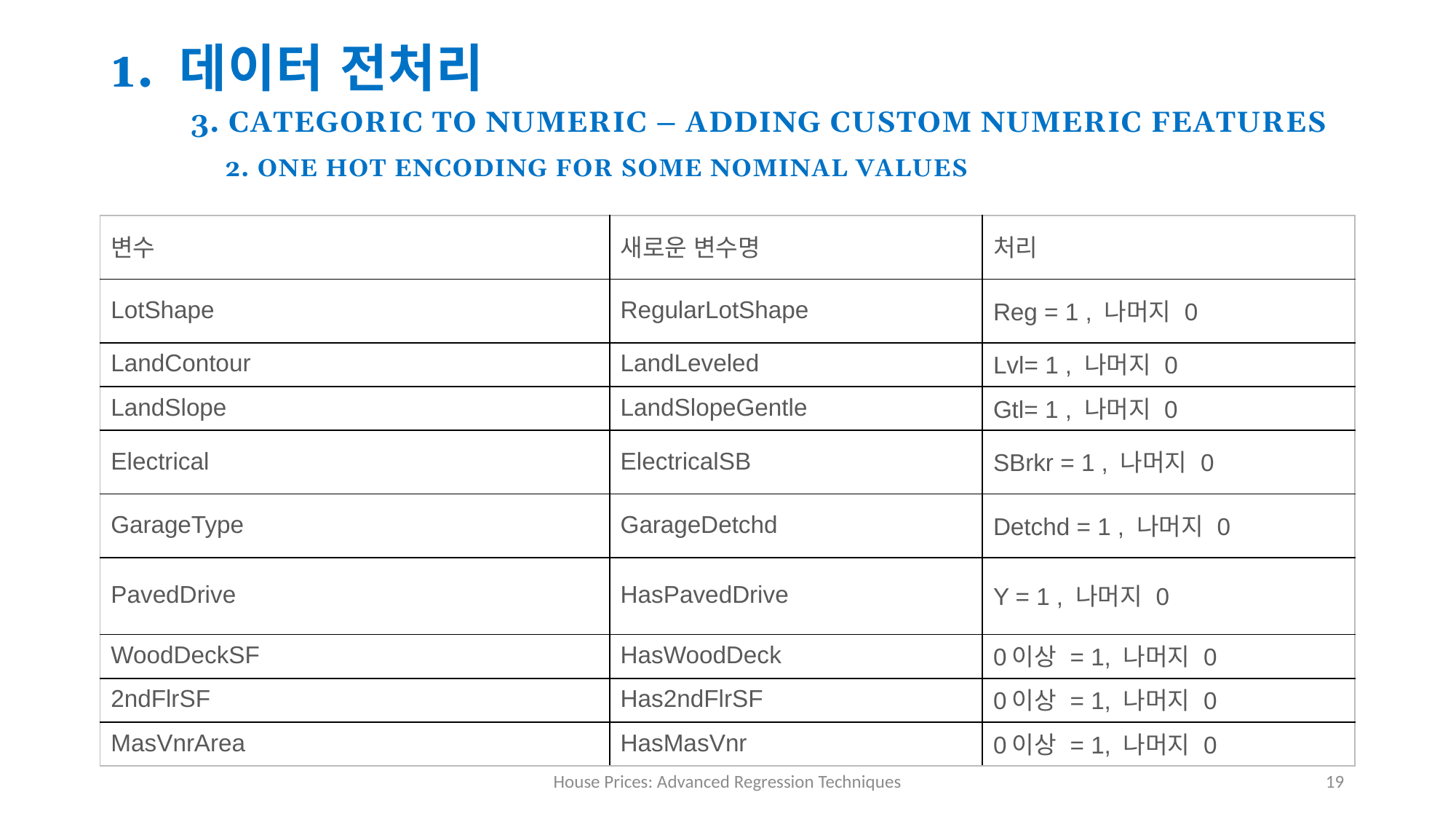

1. 데이터 전처리
3. Categoric to numeric – adding custom numeric features
2. One Hot Encoding for some nominal values
| 변수 | 새로운 변수명 | 처리 |
| --- | --- | --- |
| LotShape | RegularLotShape | Reg = 1 , 나머지 0 |
| LandContour | LandLeveled | Lvl= 1 , 나머지 0 |
| LandSlope | LandSlopeGentle | Gtl= 1 , 나머지 0 |
| Electrical | ElectricalSB | SBrkr = 1 , 나머지 0 |
| GarageType | GarageDetchd | Detchd = 1 , 나머지 0 |
| PavedDrive | HasPavedDrive | Y = 1 , 나머지 0 |
| WoodDeckSF | HasWoodDeck | 0이상 = 1, 나머지 0 |
| 2ndFlrSF | Has2ndFlrSF | 0이상 = 1, 나머지 0 |
| MasVnrArea | HasMasVnr | 0이상 = 1, 나머지 0 |
House Prices: Advanced Regression Techniques
19